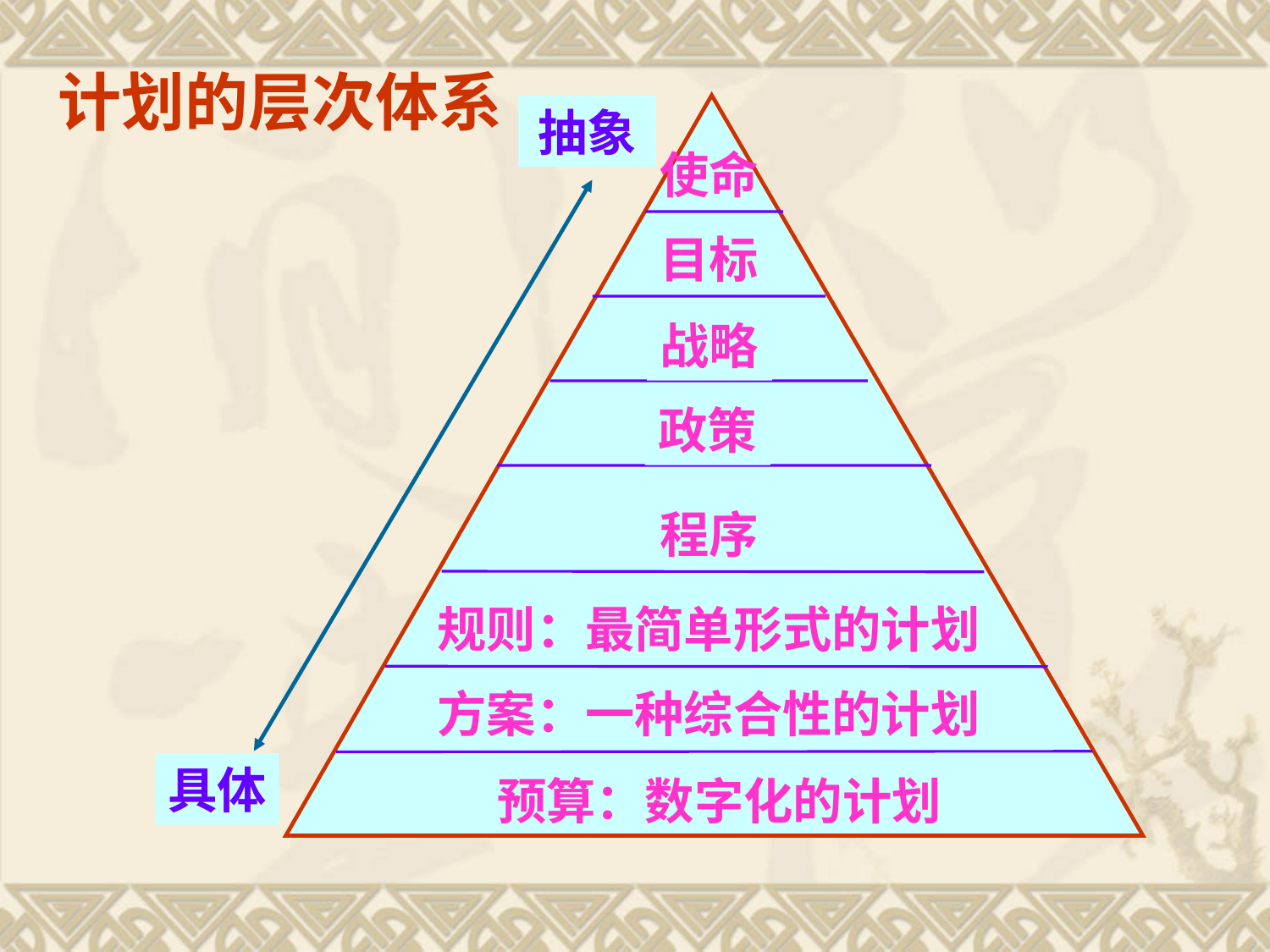

计划的层次体系

抽象
使命

目标
战略
政策
程序
规则：最简单形式的计划
方案：一种综合性的计划
具体
预算：数字化的计划